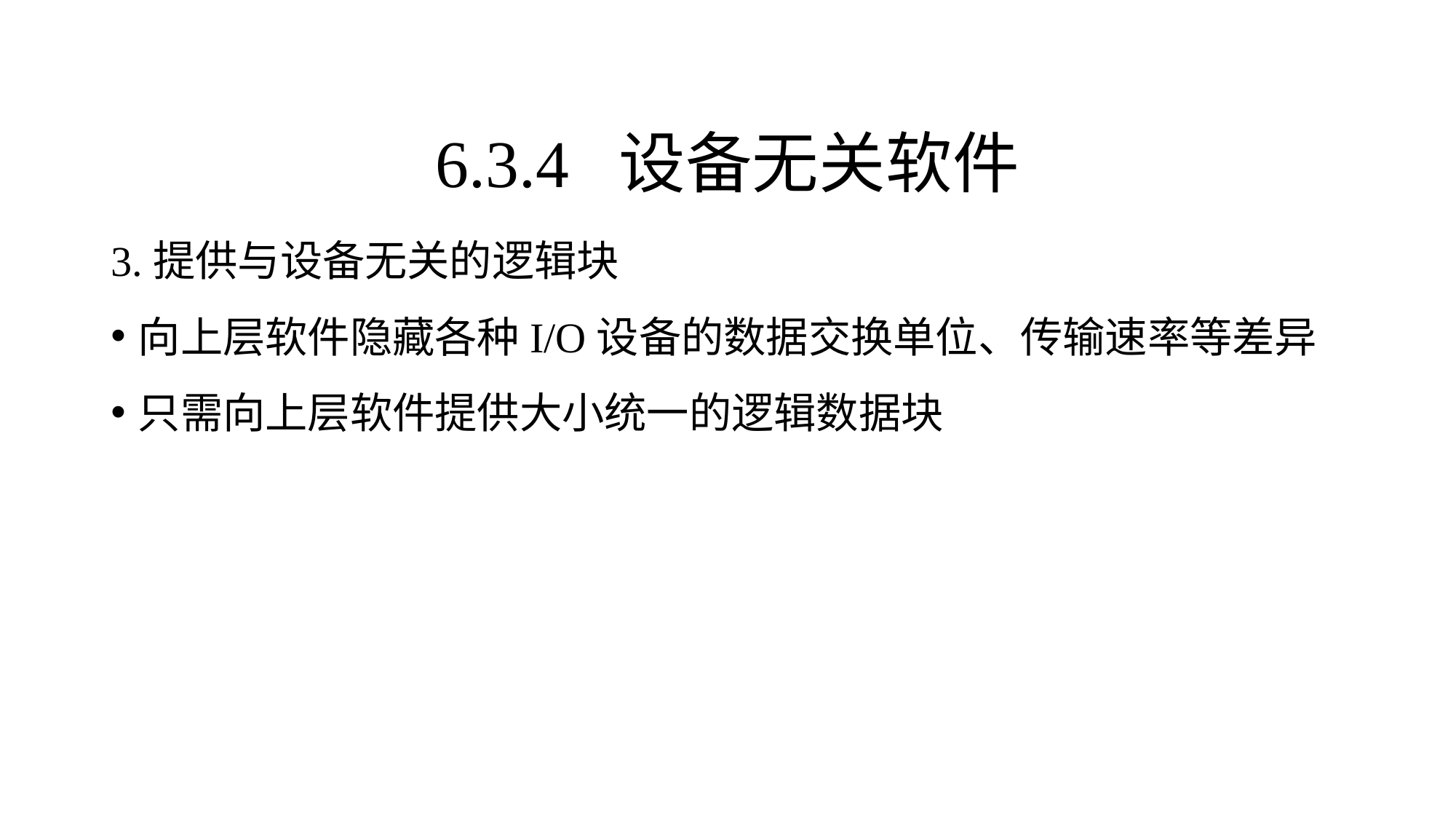

3.提供与设备无关的逻辑块
向上层软件隐藏各种I/O设备的数据交换单位、传输速率等差异
只需向上层软件提供大小统一的逻辑数据块
6.3.4  设备无关软件
13